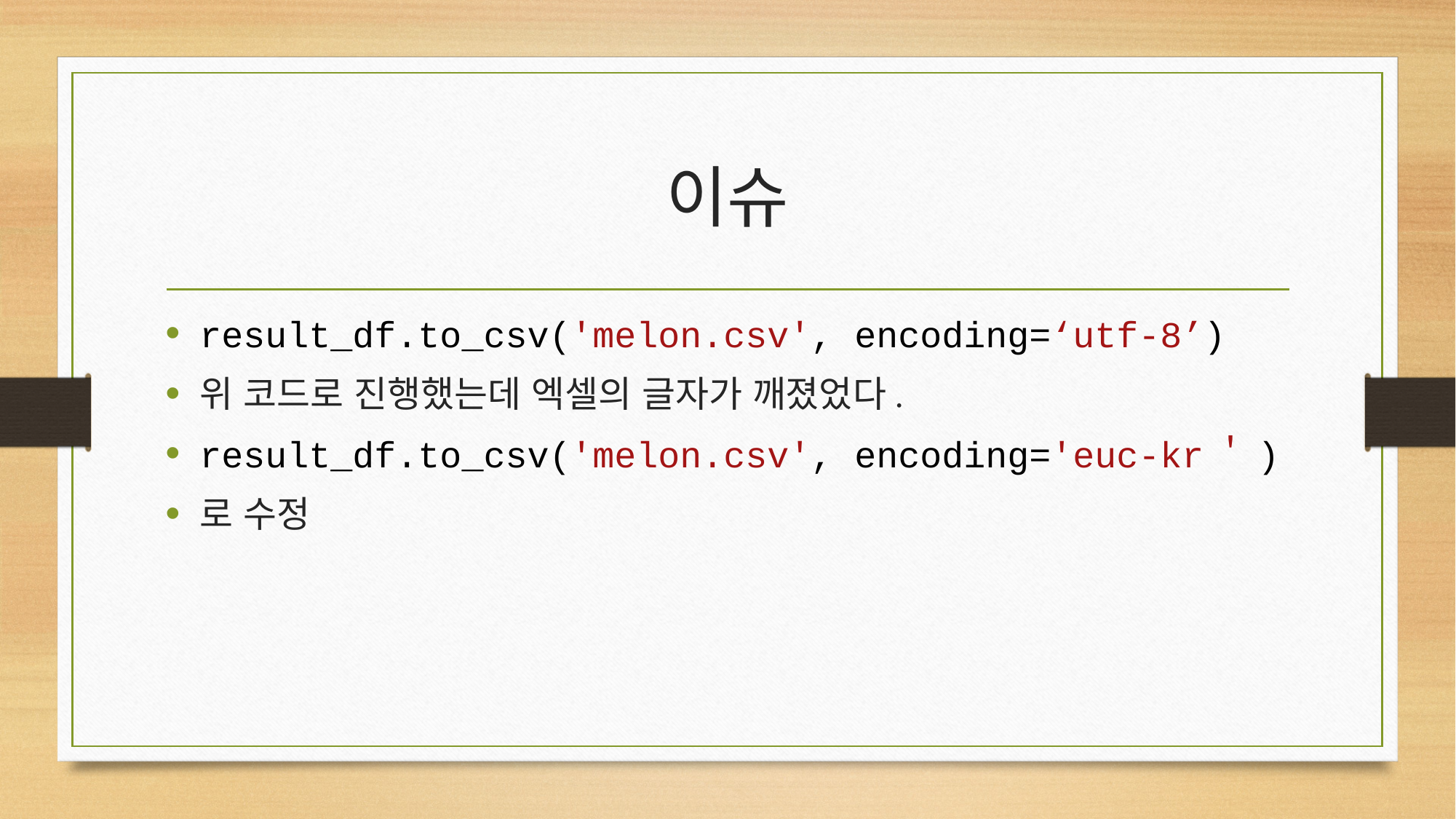

# 이슈
result_df.to_csv('melon.csv', encoding=‘utf-8’)
위 코드로 진행했는데 엑셀의 글자가 깨졌었다.
result_df.to_csv('melon.csv', encoding='euc-kr＇)
로 수정